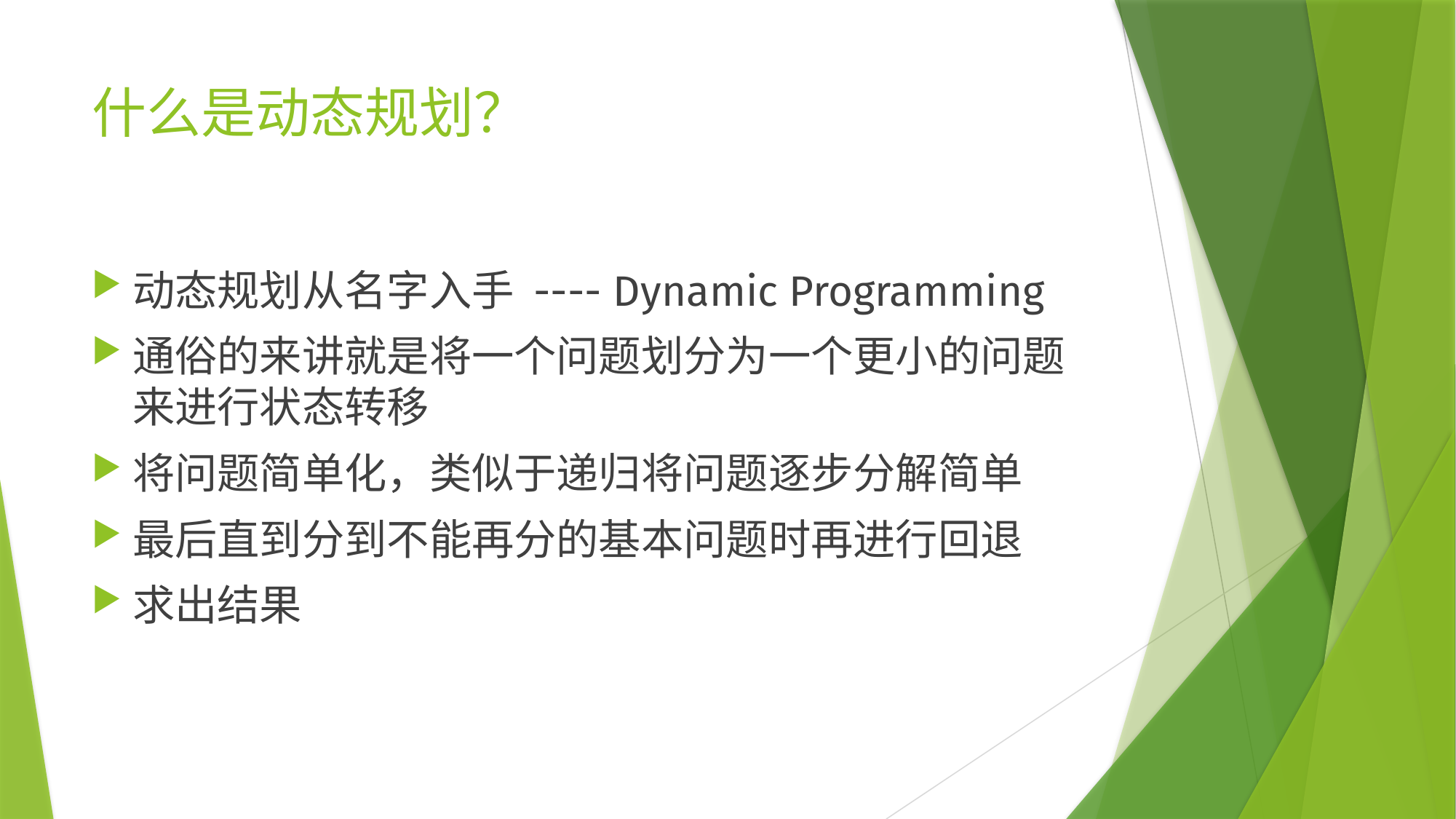

# 什么是动态规划？
动态规划从名字入手 ---- Dynamic Programming
通俗的来讲就是将一个问题划分为一个更小的问题来进行状态转移
将问题简单化，类似于递归将问题逐步分解简单
最后直到分到不能再分的基本问题时再进行回退
求出结果